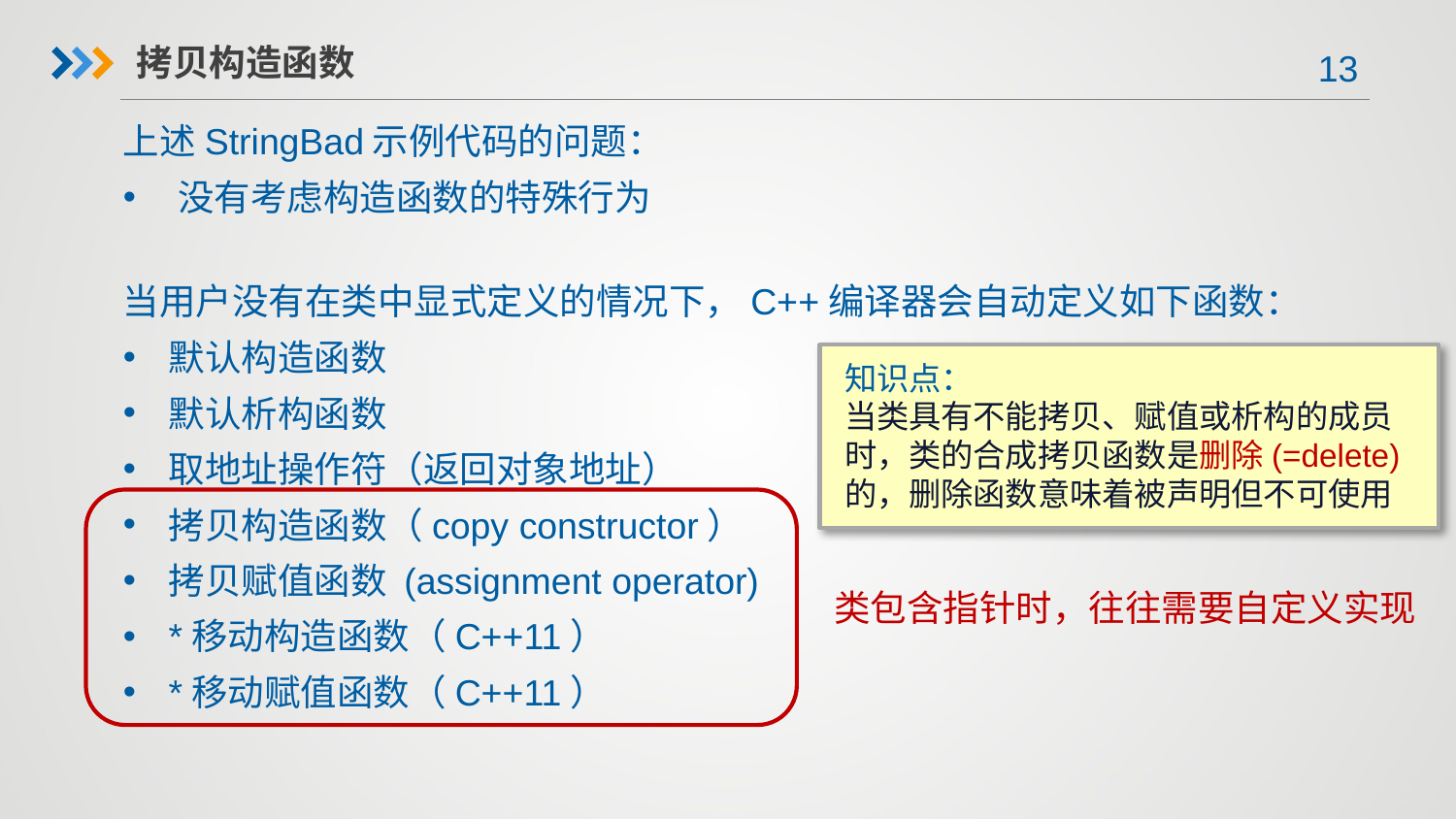

拷贝构造函数
上述StringBad示例代码的问题：
没有考虑构造函数的特殊行为
当用户没有在类中显式定义的情况下，C++编译器会自动定义如下函数：
默认构造函数
默认析构函数
取地址操作符（返回对象地址）
拷贝构造函数（copy constructor）
拷贝赋值函数 (assignment operator)
*移动构造函数（C++11）
*移动赋值函数（C++11）

知识点：
当类具有不能拷贝、赋值或析构的成员时，类的合成拷贝函数是删除(=delete)的，删除函数意味着被声明但不可使用

类包含指针时，往往需要自定义实现